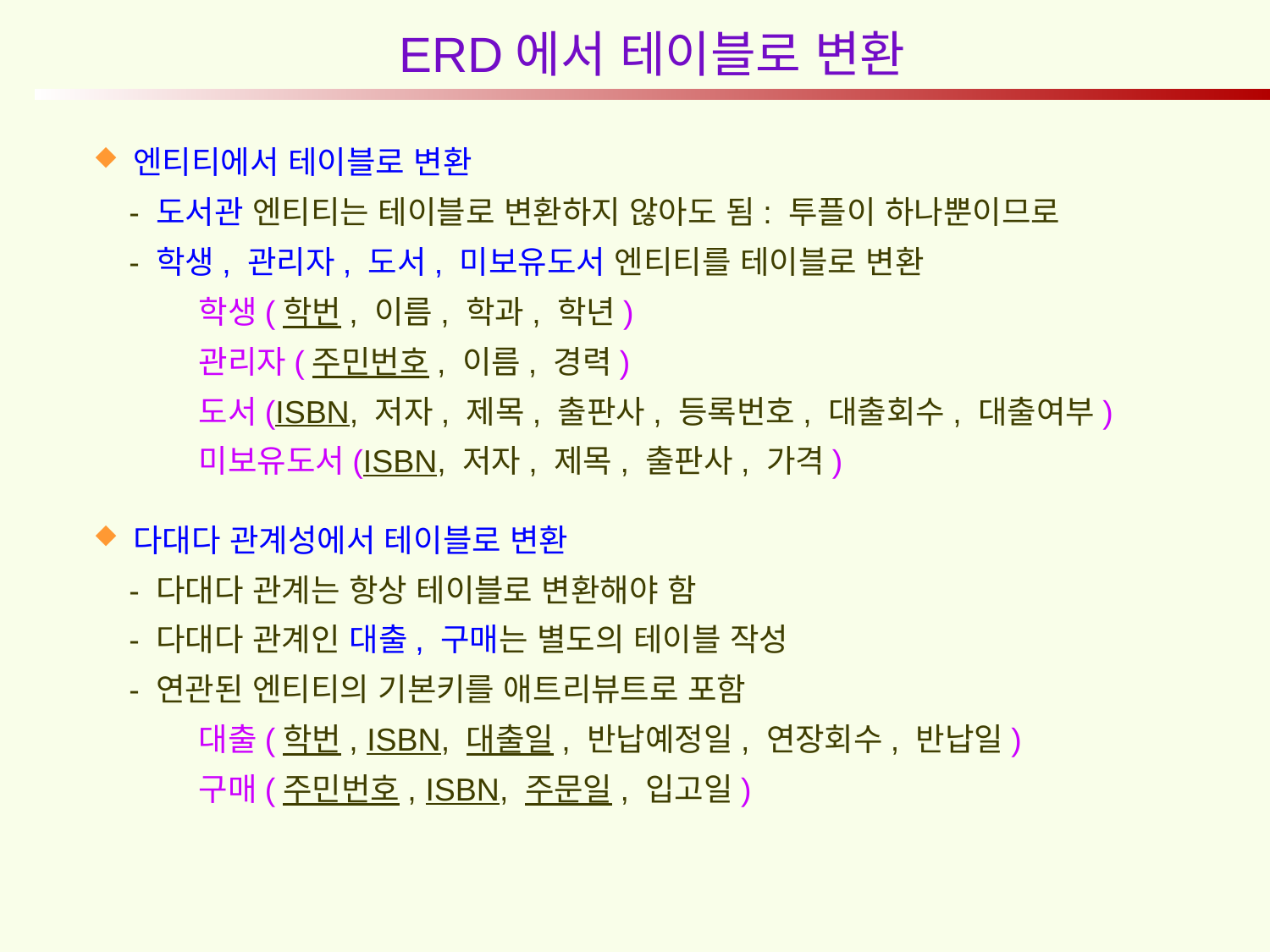

# ERD에서 테이블로 변환

엔티티에서 테이블로 변환
    - 도서관 엔티티는 테이블로 변환하지 않아도 됨: 투플이 하나뿐이므로
    - 학생, 관리자, 도서, 미보유도서 엔티티를 테이블로 변환
           학생(학번, 이름, 학과, 학년)
           관리자(주민번호, 이름, 경력)
           도서(ISBN, 저자, 제목, 출판사, 등록번호, 대출회수, 대출여부)
           미보유도서(ISBN, 저자, 제목, 출판사, 가격)

다대다 관계성에서 테이블로 변환
    - 다대다 관계는 항상 테이블로 변환해야 함
    - 다대다 관계인 대출, 구매는 별도의 테이블 작성
    - 연관된 엔티티의 기본키를 애트리뷰트로 포함
           대출(학번, ISBN, 대출일, 반납예정일, 연장회수, 반납일)
           구매(주민번호, ISBN, 주문일, 입고일)